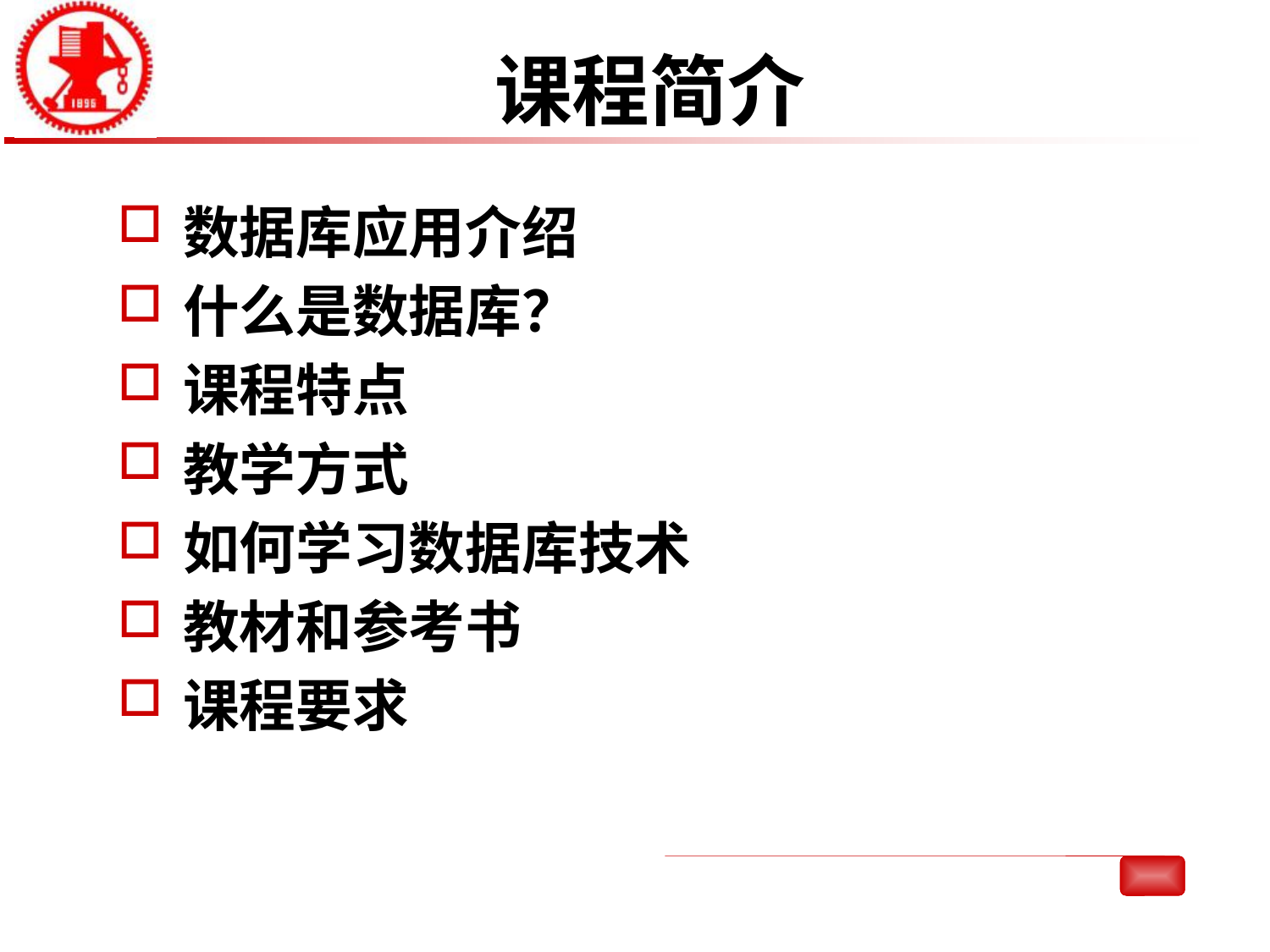

课程简介
# 数据库应用介绍
什么是数据库？
课程特点
教学方式
如何学习数据库技术
教材和参考书
课程要求

2